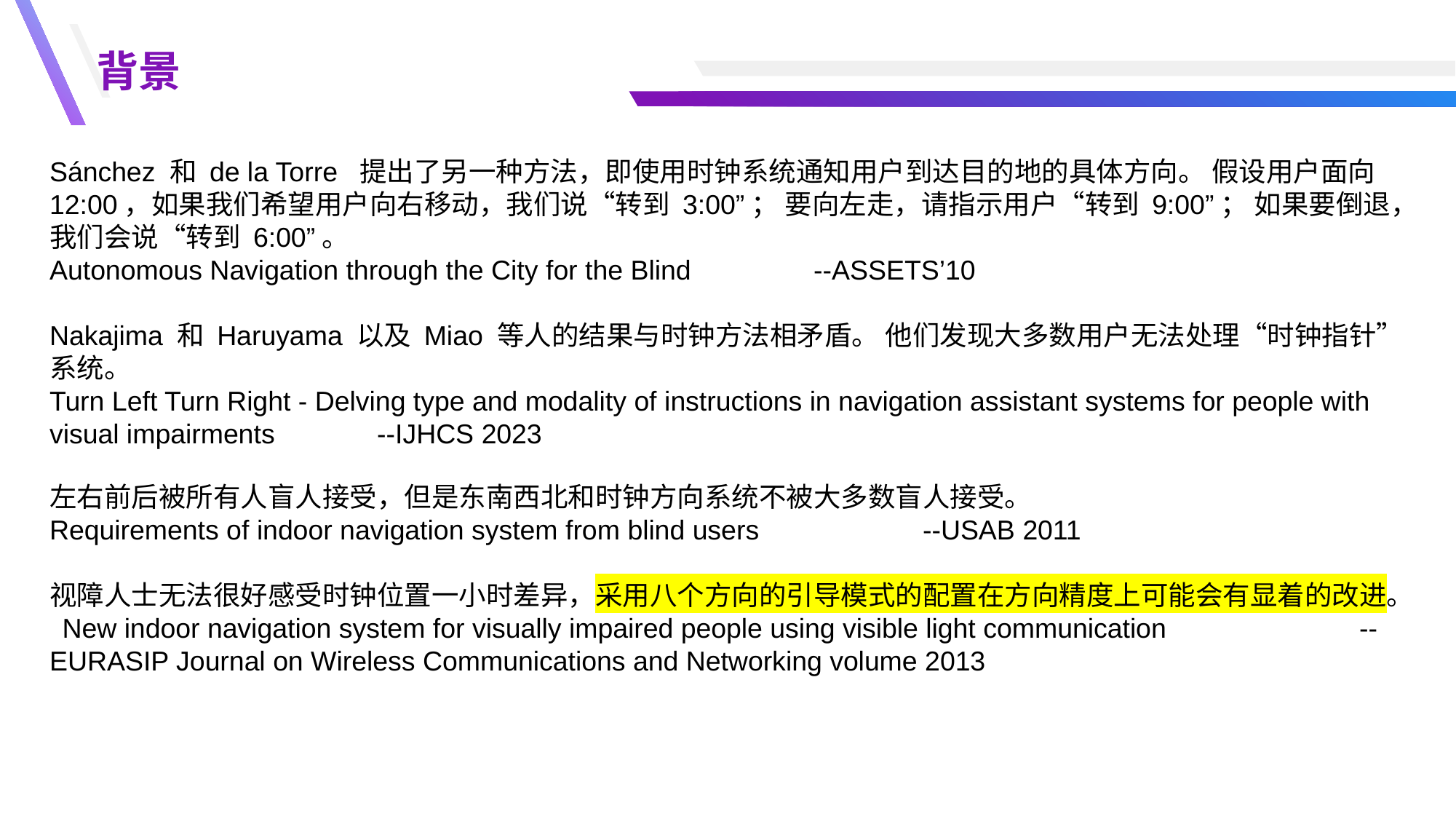

背景

Sánchez 和 de la Torre  提出了另一种方法，即使用时钟系统通知用户到达目的地的具体方向。 假设用户面向 12:00，如果我们希望用户向右移动，我们说“转到 3:00”； 要向左走，请指示用户“转到 9:00”； 如果要倒退，我们会说“转到 6:00”。
Autonomous Navigation through the City for the Blind 		--ASSETS’10

Nakajima 和 Haruyama 以及 Miao 等人的结果与时钟方法相矛盾。 他们发现大多数用户无法处理“时钟指针”系统。
Turn Left Turn Right - Delving type and modality of instructions in navigation assistant systems for people with visual impairments         	--IJHCS 2023

左右前后被所有人盲人接受，但是东南西北和时钟方向系统不被大多数盲人接受。
Requirements of indoor navigation system from blind users		--USAB 2011

视障人士无法很好感受时钟位置一小时差异，采用八个方向的引导模式的配置在方向精度上可能会有显着的改进。 New indoor navigation system for visually impaired people using visible light communication		--EURASIP Journal on Wireless Communications and Networking volume 2013